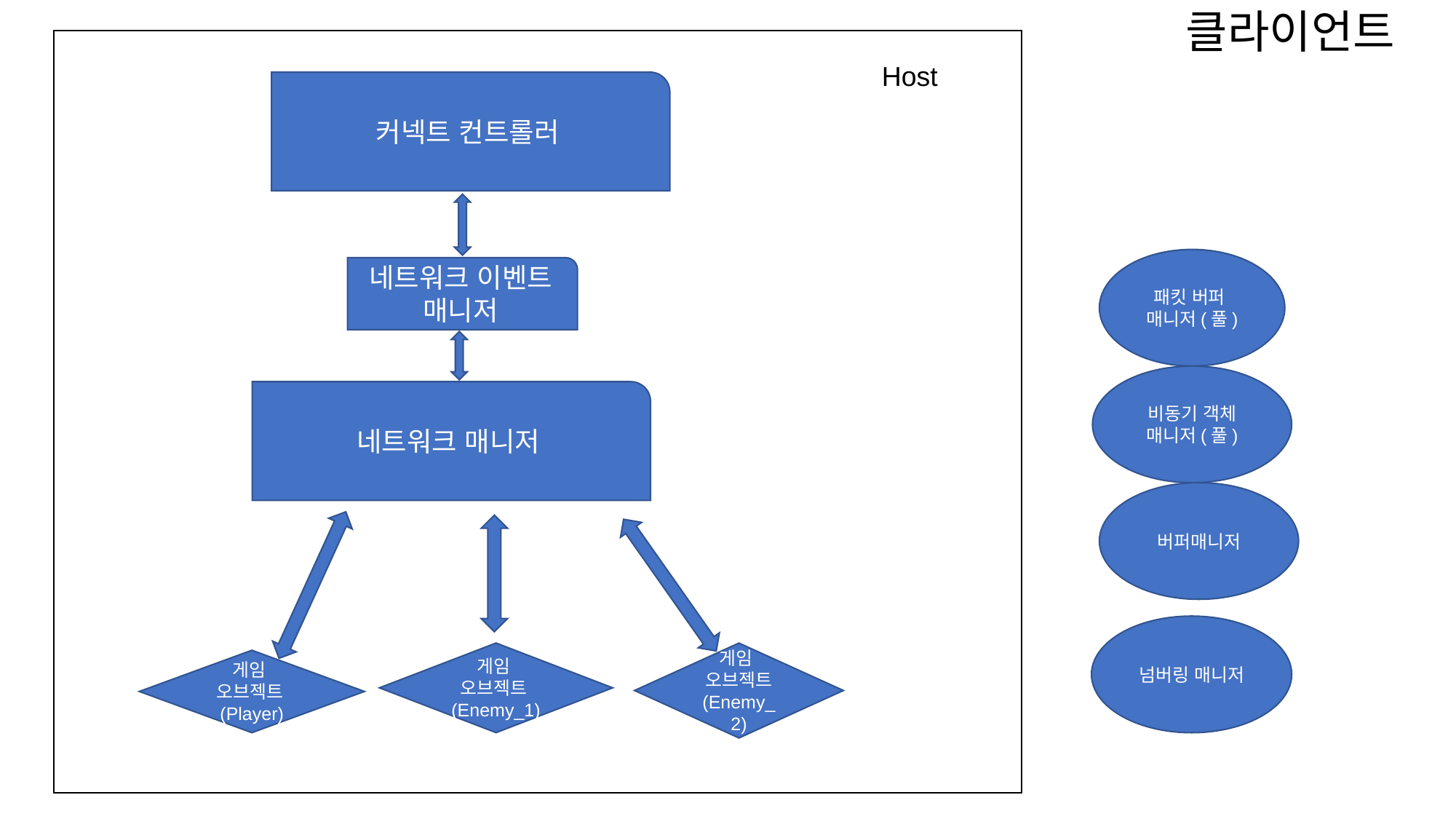

클라이언트

Host
커넥트 컨트롤러

패킷 버퍼
매니저(풀)
네트워크 이벤트 매니저

비동기 객체 매니저(풀)
네트워크 매니저
버퍼매니저

넘버링 매니저
게임
오브젝트(Enemy_1)
게임
오브젝트
(Enemy_2)
게임
오브젝트(Player)